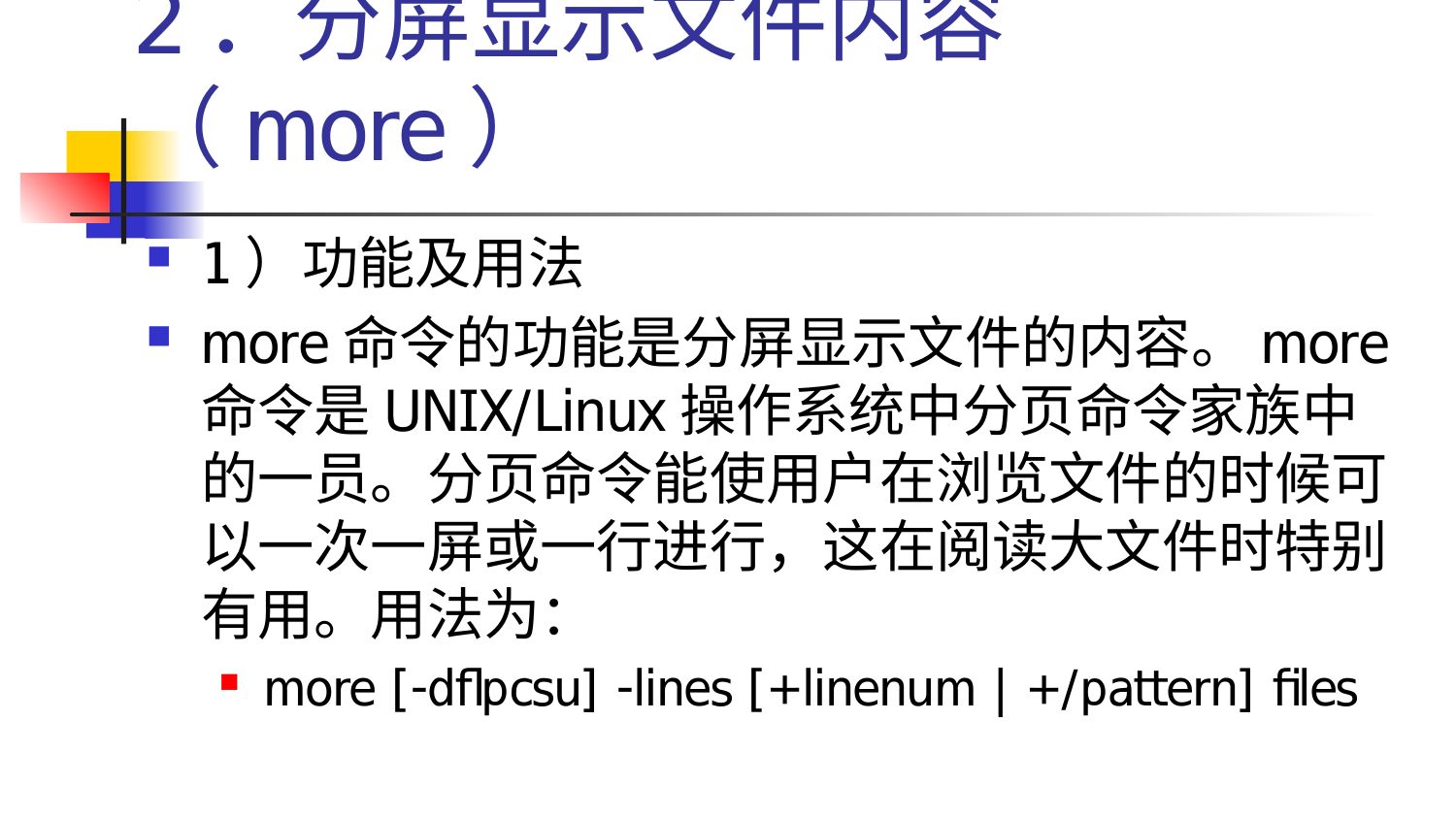

# 2．分屏显示文件内容（more）
1）功能及用法
more命令的功能是分屏显示文件的内容。more命令是UNIX/Linux操作系统中分页命令家族中的一员。分页命令能使用户在浏览文件的时候可以一次一屏或一行进行，这在阅读大文件时特别有用。用法为：
more [-dflpcsu] -lines [+linenum | +/pattern] files